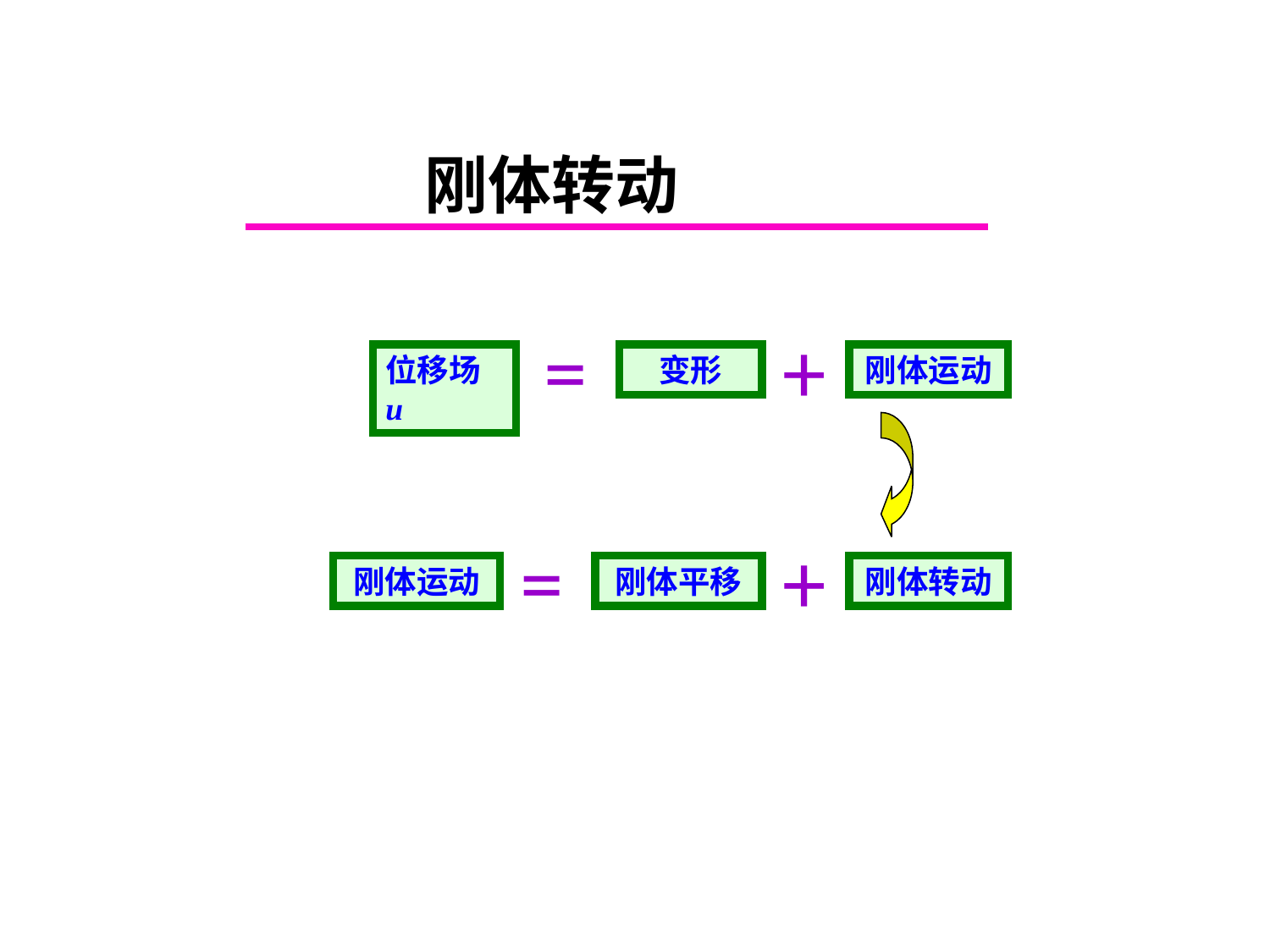

# 刚体转动
=
+
位移场u
变形
刚体运动

=
+
刚体运动
刚体平移
刚体转动
Chapter  4.3